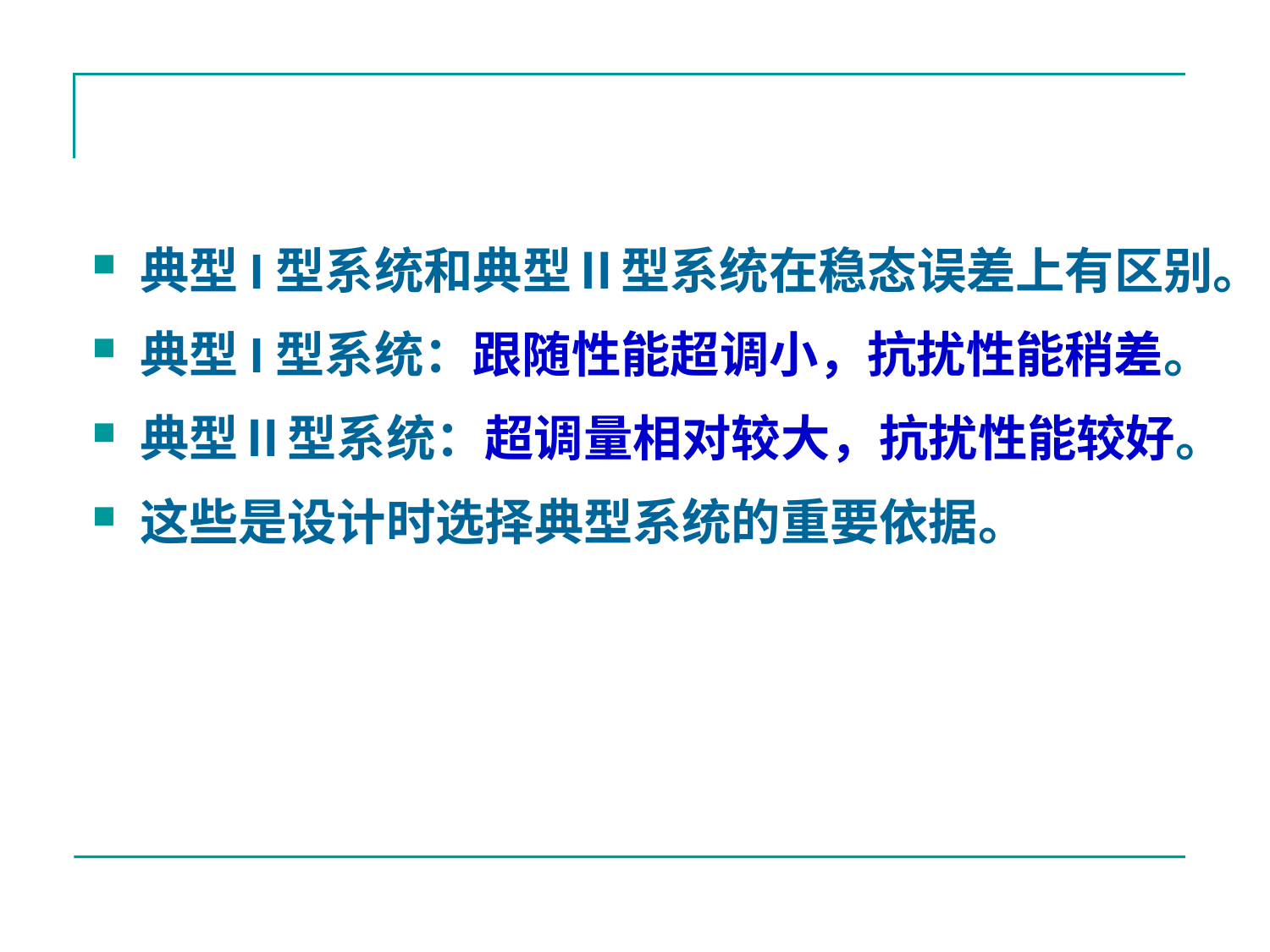

典型I型系统和典型Ⅱ型系统在稳态误差上有区别。
典型I型系统：跟随性能超调小，抗扰性能稍差。
典型Ⅱ型系统：超调量相对较大，抗扰性能较好。
这些是设计时选择典型系统的重要依据。